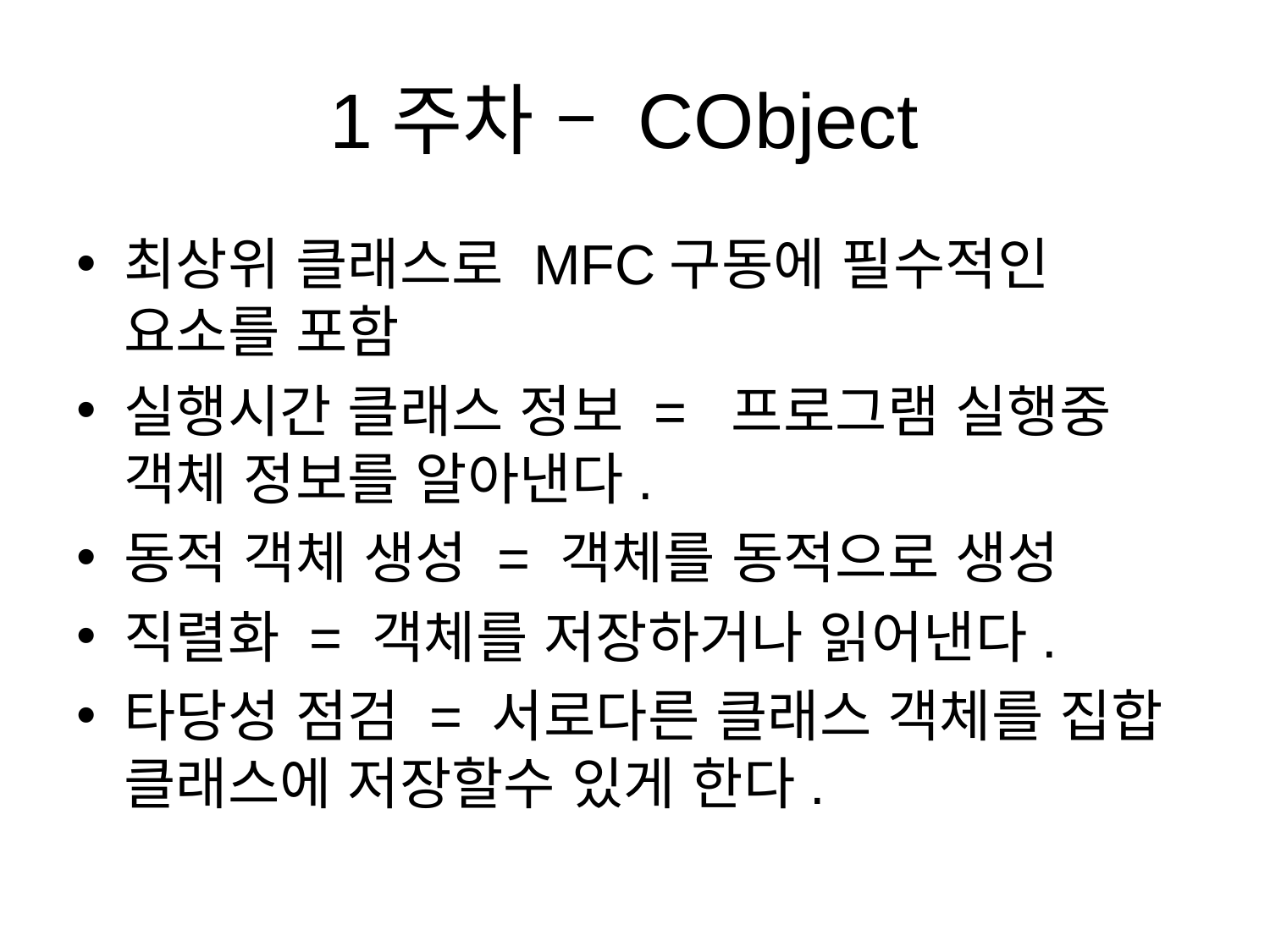

# 1주차 – CObject
최상위 클래스로 MFC구동에 필수적인 요소를 포함
실행시간 클래스 정보 =  프로그램 실행중 객체 정보를 알아낸다.
동적 객체 생성 = 객체를 동적으로 생성
직렬화 = 객체를 저장하거나 읽어낸다.
타당성 점검 = 서로다른 클래스 객체를 집합 클래스에 저장할수 있게 한다.